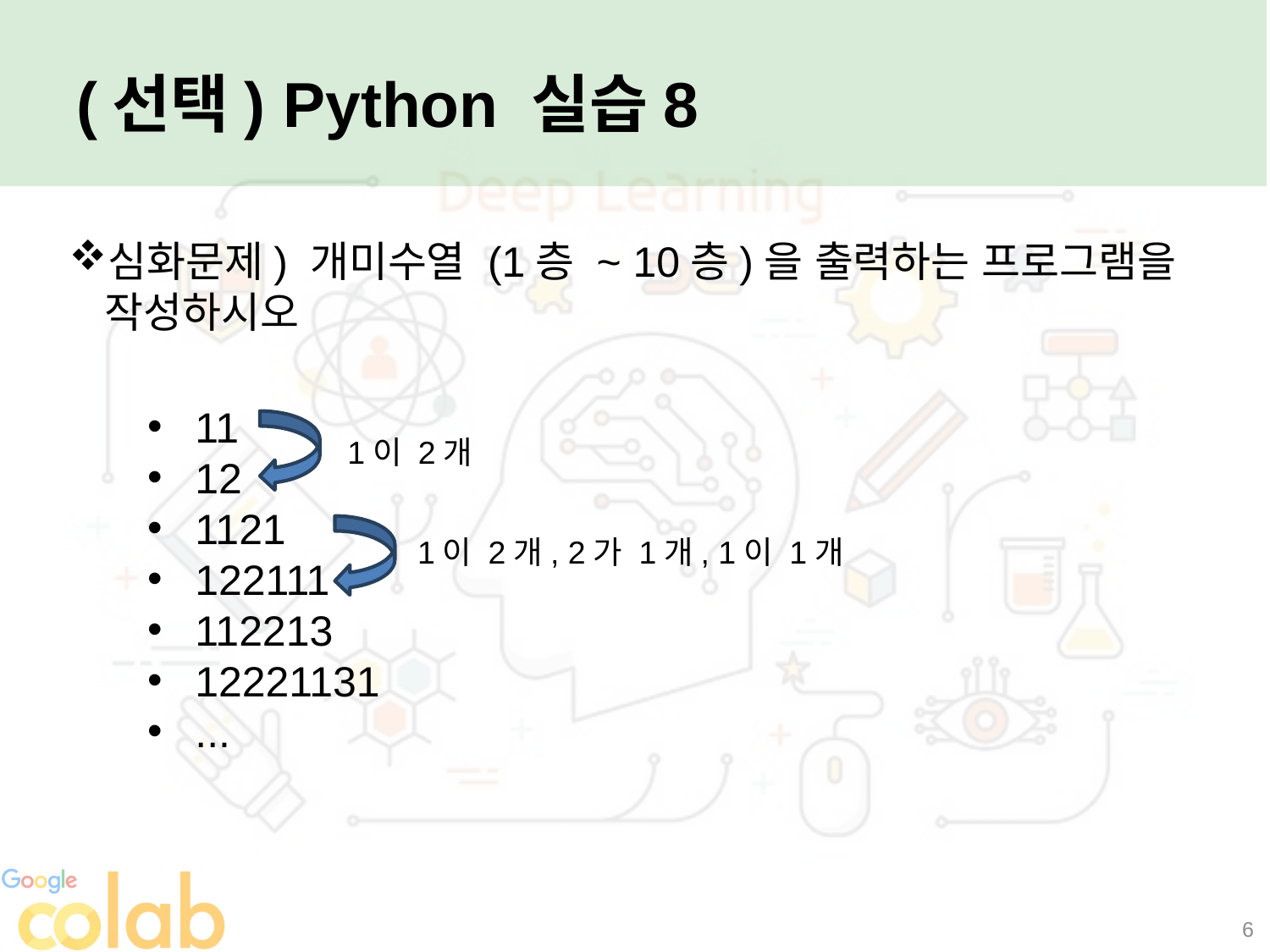

(선택) Python 실습8
심화문제) 개미수열 (1층 ~ 10층)을 출력하는 프로그램을 작성하시오
11
12
1121
122111
112213
12221131
...

1이 2개

1이 2개, 2가 1개, 1이 1개
6